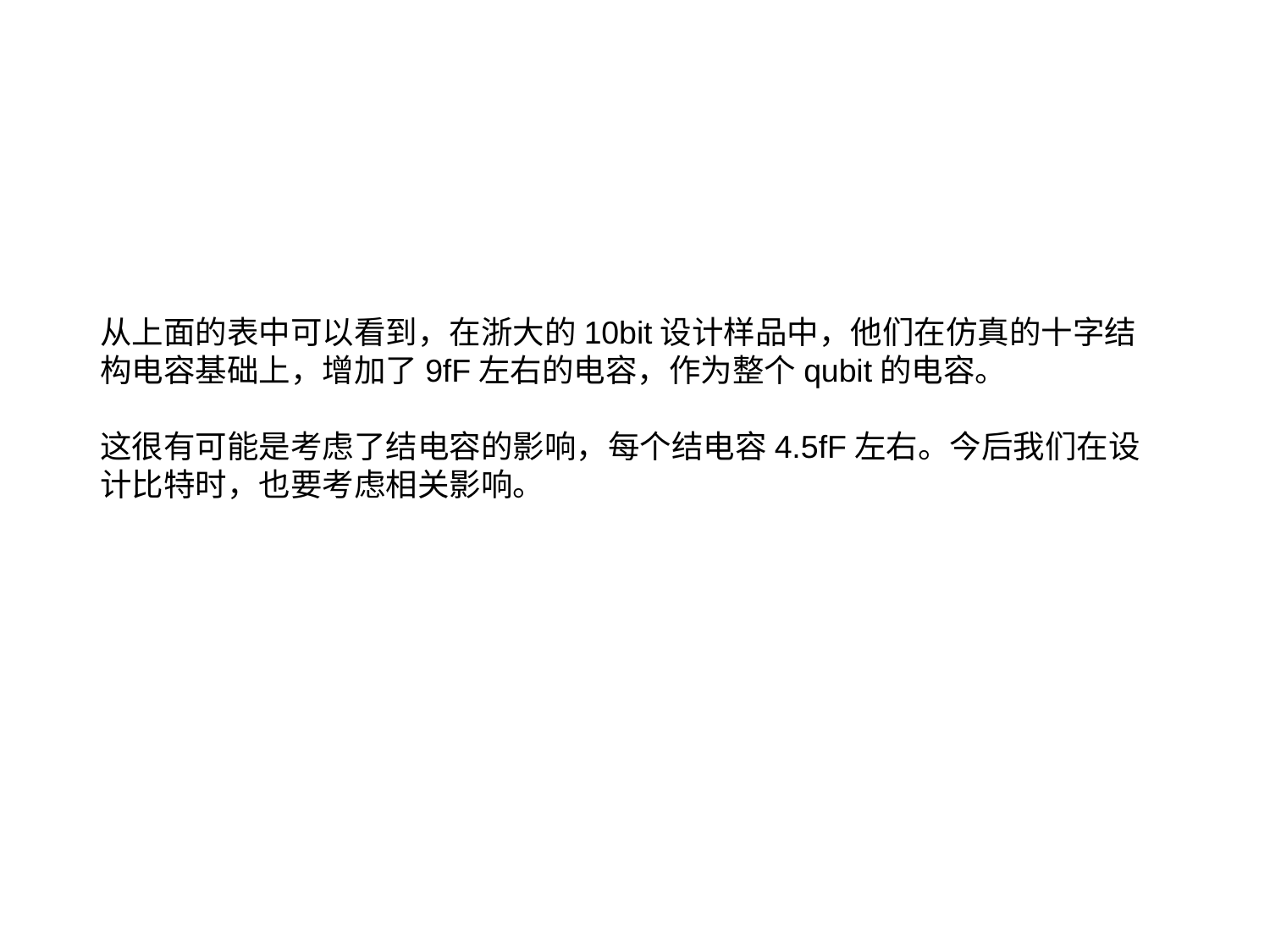

从上面的表中可以看到，在浙大的10bit设计样品中，他们在仿真的十字结构电容基础上，增加了9fF左右的电容，作为整个qubit的电容。

这很有可能是考虑了结电容的影响，每个结电容4.5fF左右。今后我们在设计比特时，也要考虑相关影响。